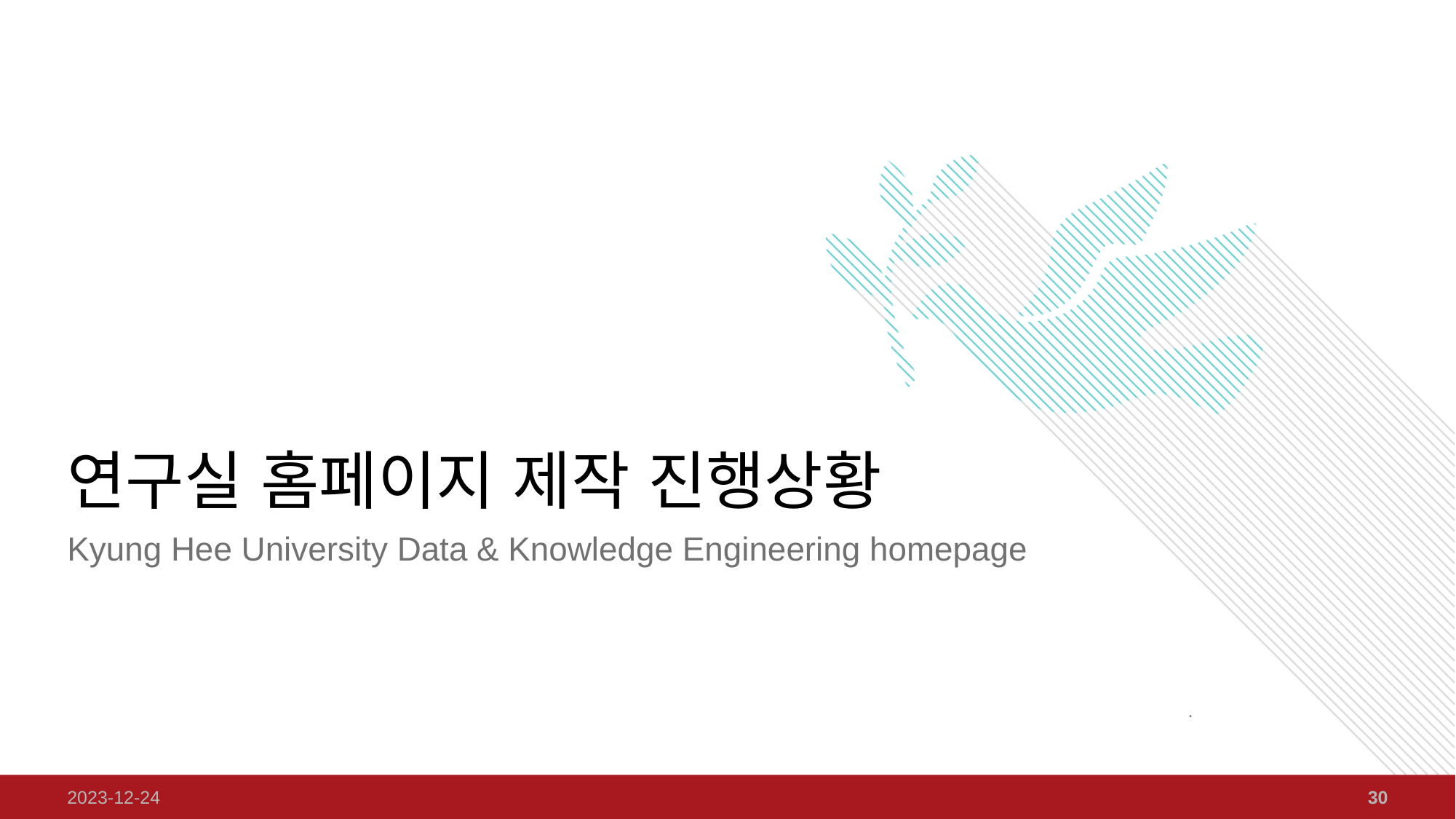

# 연구실 홈페이지 제작 진행상황
Kyung Hee University Data & Knowledge Engineering homepage
2023-12-24
30